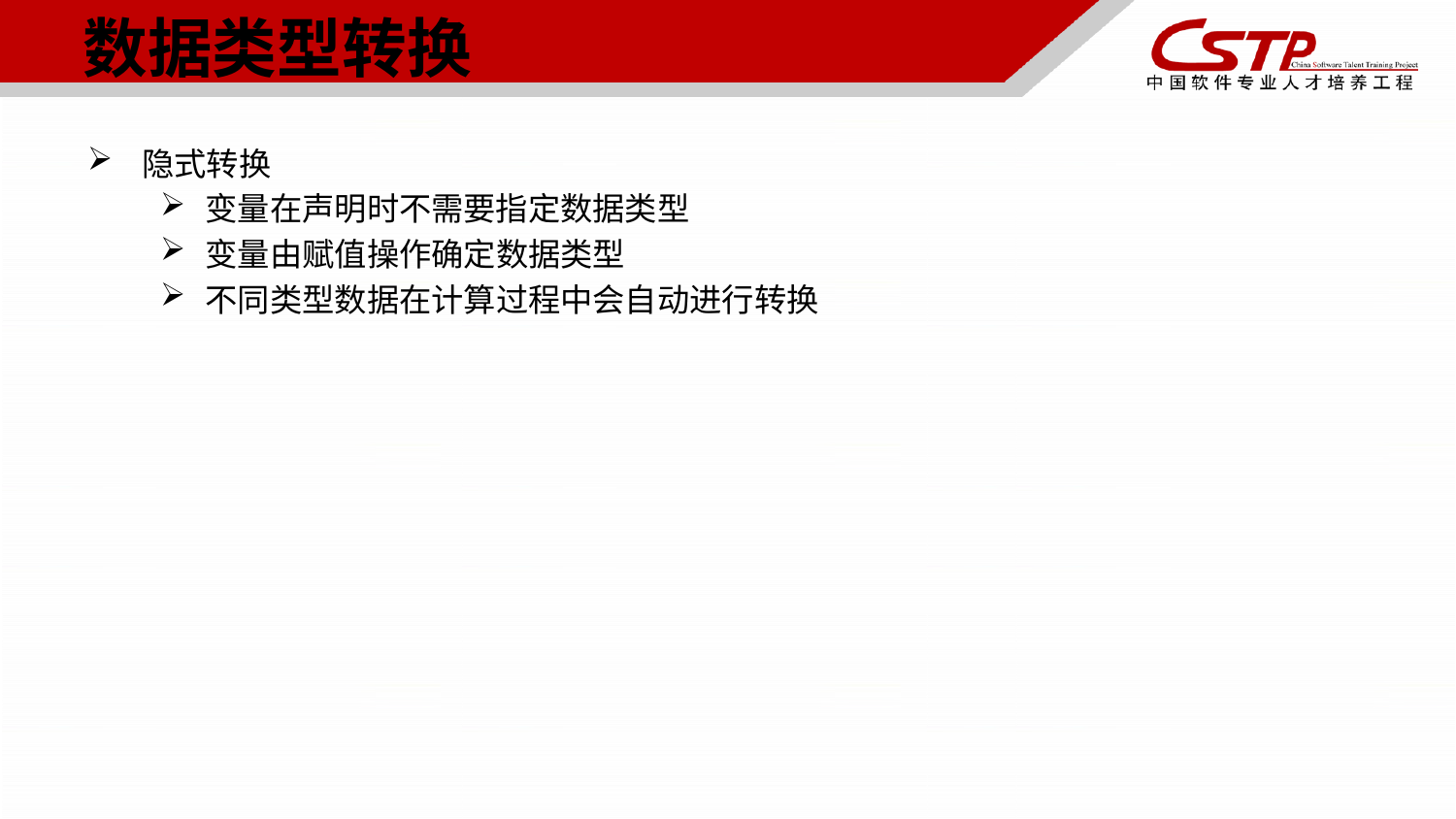

# 数据类型转换
隐式转换
变量在声明时不需要指定数据类型
变量由赋值操作确定数据类型
不同类型数据在计算过程中会自动进行转换